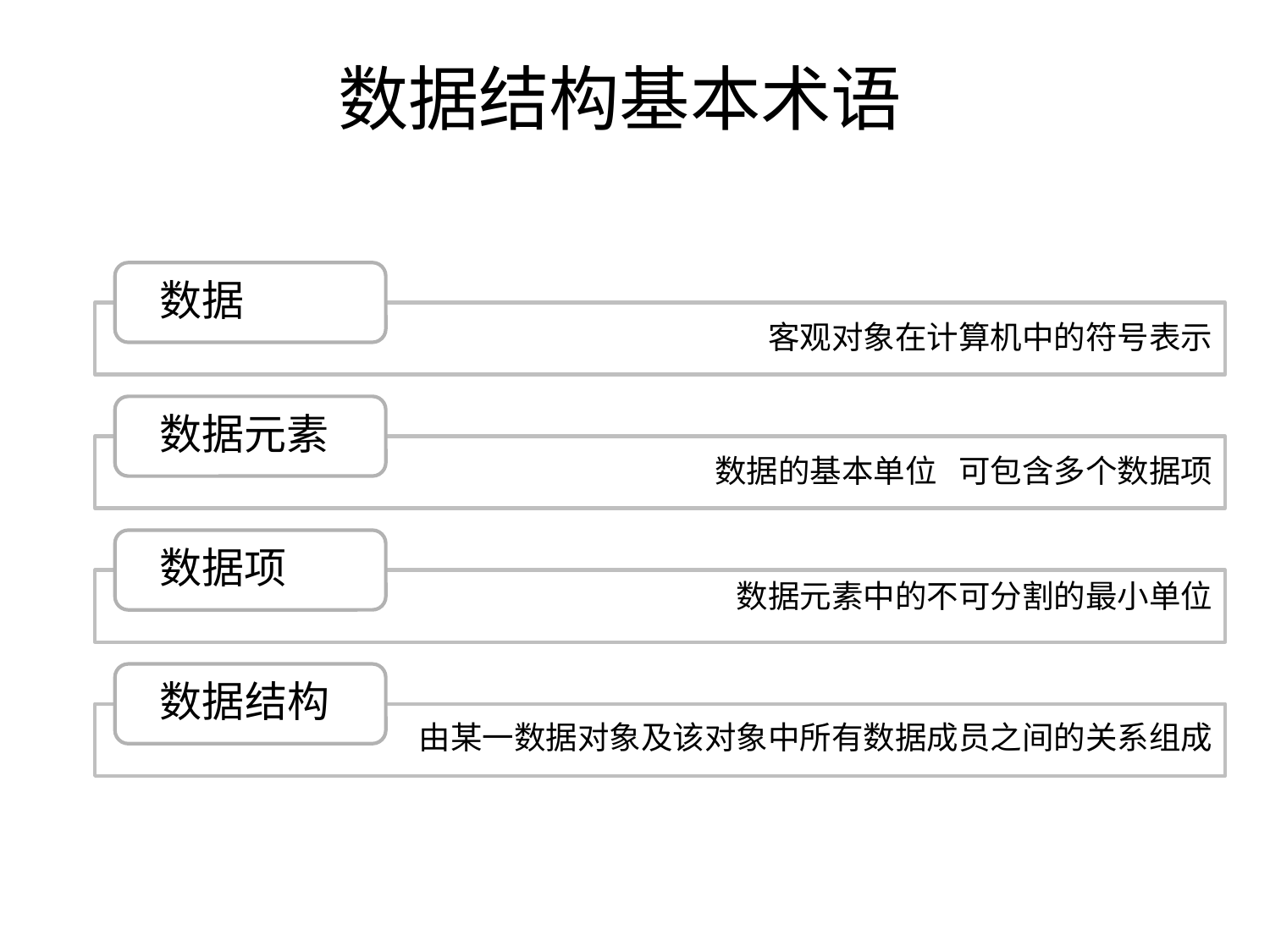

# 数据结构基本术语
基本概念和术语
数据
客观对象在计算机中的符号表示
数据元素
数据的基本单位   可包含多个数据项
数据项
数据元素中的不可分割的最小单位
数据结构
由某一数据对象及该对象中所有数据成员之间的关系组成
15